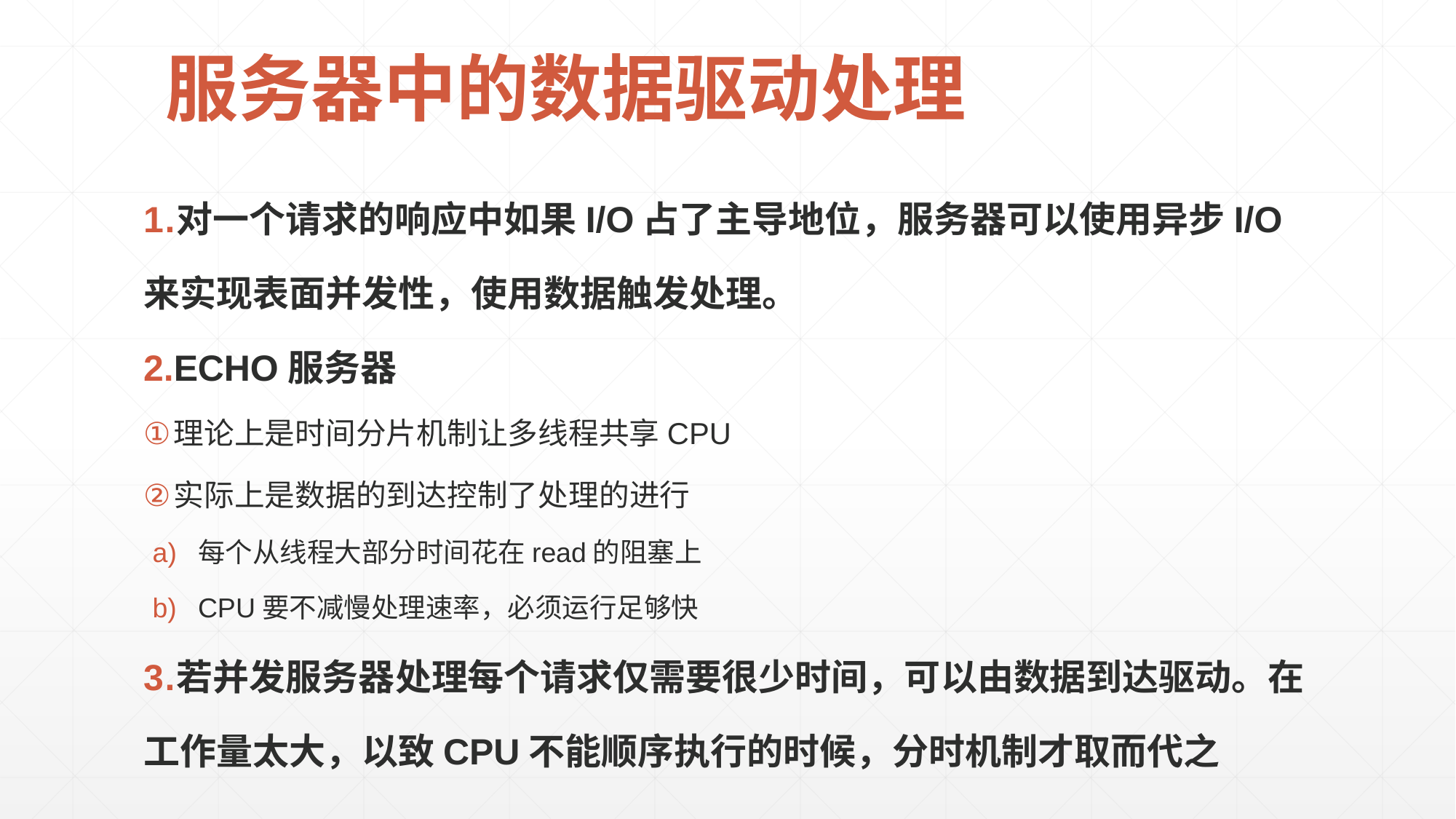

# 服务器中的数据驱动处理
对一个请求的响应中如果I/O占了主导地位，服务器可以使用异步I/O来实现表面并发性，使用数据触发处理。
ECHO服务器
理论上是时间分片机制让多线程共享CPU
实际上是数据的到达控制了处理的进行
每个从线程大部分时间花在read的阻塞上
CPU要不减慢处理速率，必须运行足够快
若并发服务器处理每个请求仅需要很少时间，可以由数据到达驱动。在工作量太大，以致CPU不能顺序执行的时候，分时机制才取而代之